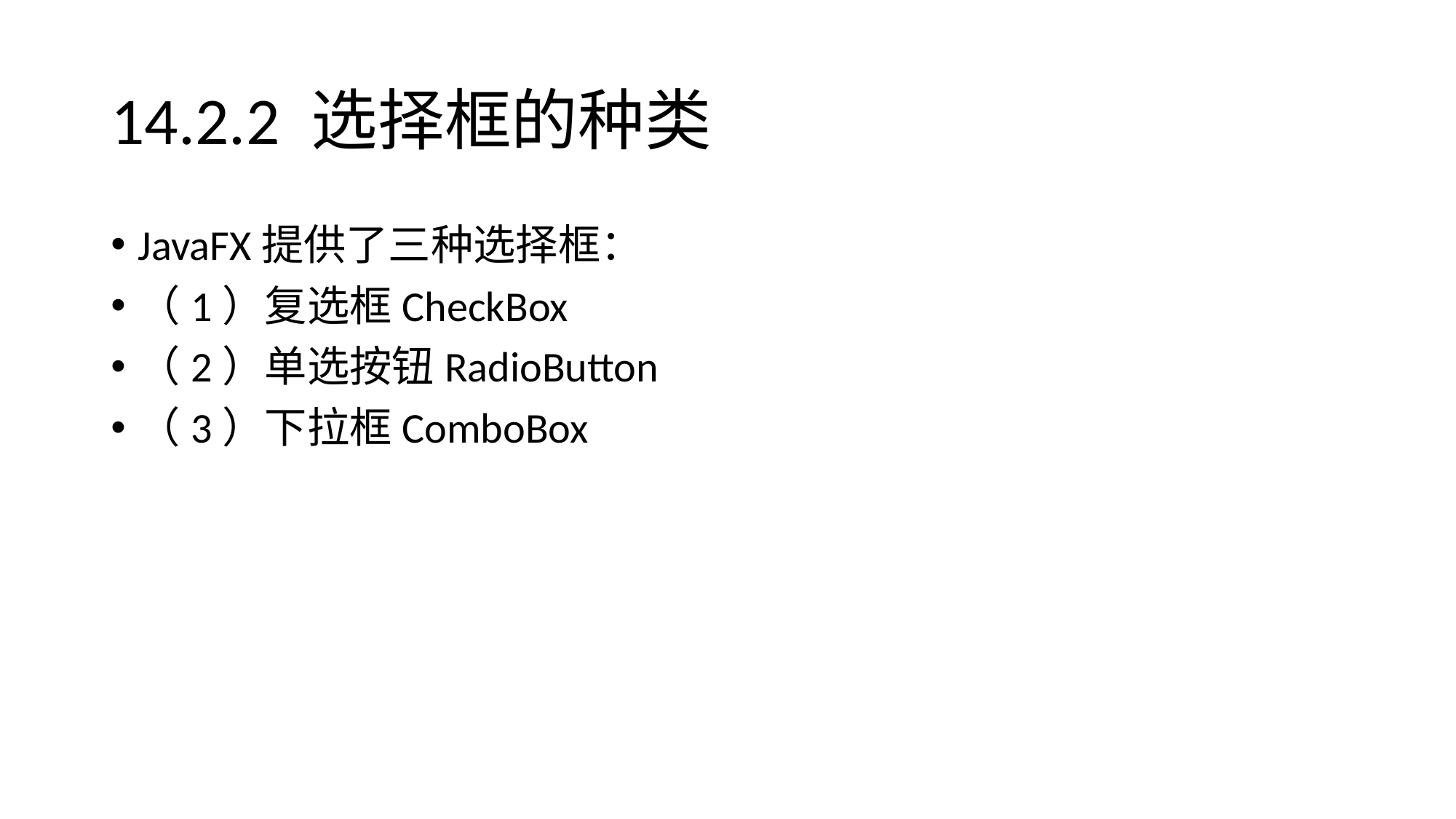

# 14.2.2 选择框的种类
JavaFX提供了三种选择框：
（1）复选框CheckBox
（2）单选按钮RadioButton
（3）下拉框ComboBox